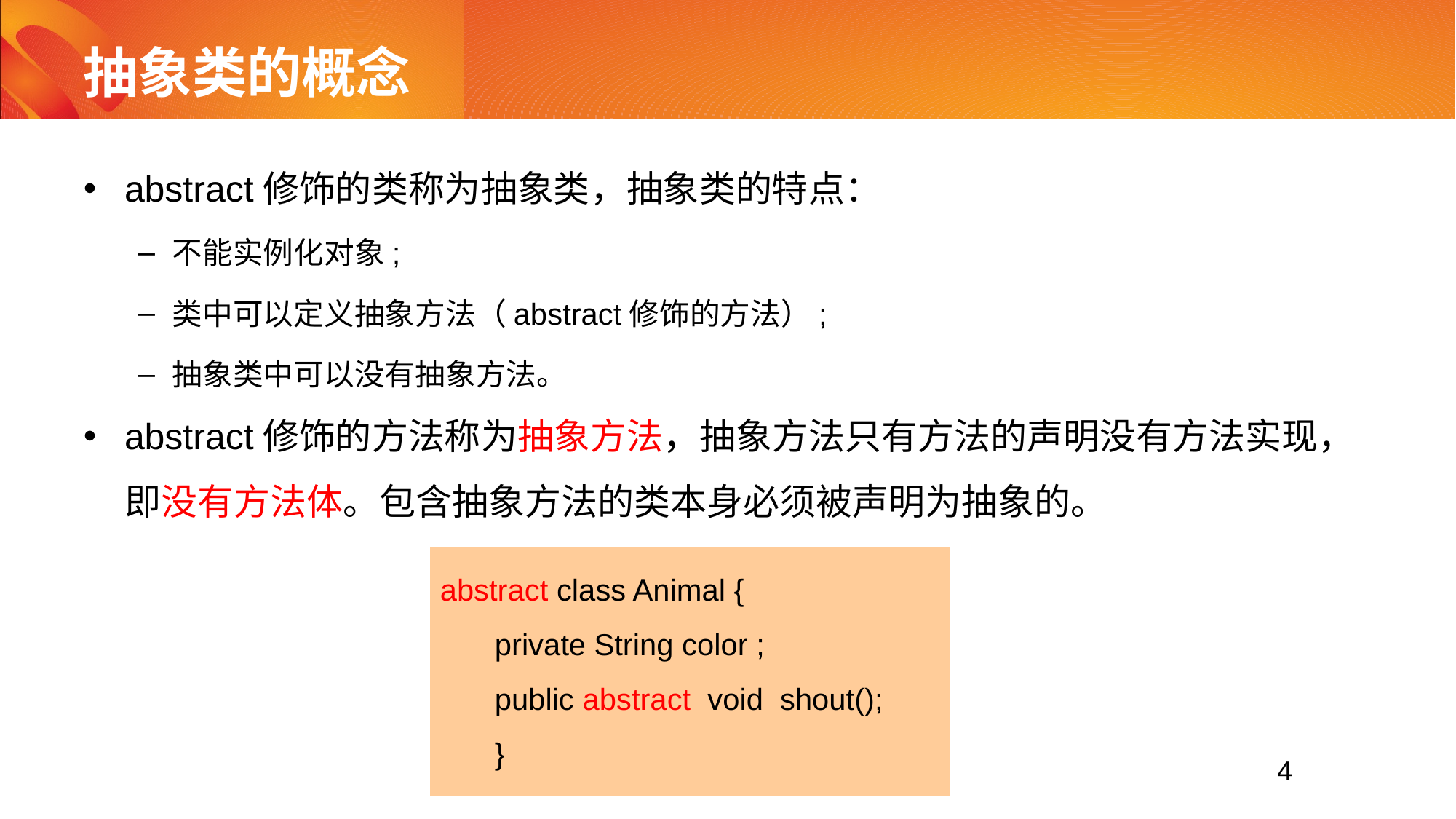

# 抽象类的概念
abstract修饰的类称为抽象类，抽象类的特点：
不能实例化对象;
类中可以定义抽象方法（abstract修饰的方法）;
抽象类中可以没有抽象方法。
abstract修饰的方法称为抽象方法，抽象方法只有方法的声明没有方法实现，即没有方法体。包含抽象方法的类本身必须被声明为抽象的。
abstract class Animal {
private String color ;
public abstract  void  shout();
}